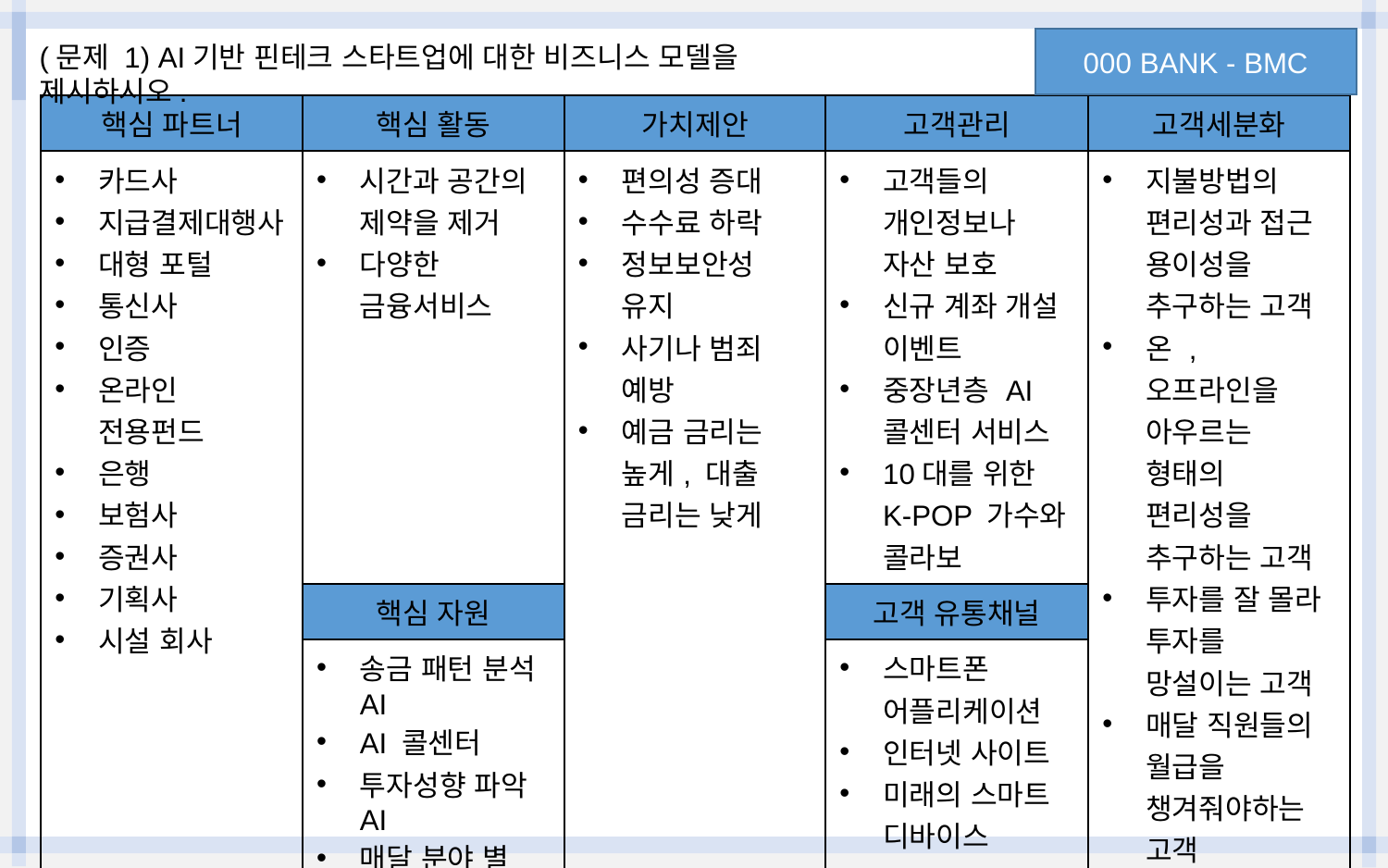

000 BANK - BMC
(문제 1) AI기반 핀테크 스타트업에 대한 비즈니스 모델을 제시하시오.
| 핵심 파트너 | 핵심 활동 | 가치제안 |  | 고객관리 | 고객세분화 |
| --- | --- | --- | --- | --- | --- |
| 카드사 지급결제대행사 대형 포털 통신사 인증 온라인 전용펀드 은행 보험사 증권사 기획사 시설 회사 | 시간과 공간의 제약을 제거 다양한 금융서비스 | 편의성 증대 수수료 하락 정보보안성 유지 사기나 범죄 예방 예금 금리는 높게, 대출 금리는 낮게 |  | 고객들의 개인정보나 자산 보호 신규 계좌 개설 이벤트 중장년층 AI 콜센터 서비스 10대를 위한 K-POP 가수와 콜라보 | 지불방법의 편리성과 접근 용이성을 추구하는 고객 온 , 오프라인을 아우르는 형태의 편리성을 추구하는 고객 투자를 잘 몰라 투자를 망설이는 고객 매달 직원들의 월급을 챙겨줘야하는 고객 매달 사용 분야 별 내역이 궁금한 고객 |
|  | 핵심 자원 |  |  | 고객 유통채널 |  |
|  | 송금 패턴 분석 AI AI 콜센터 투자성향 파악 AI 매달 분야 별 사용금액 안내 AI |  |  | 스마트폰 어플리케이션 인터넷 사이트 미래의 스마트 디바이스 |  |
| 비용구조 |  |  | 수익흐름 |  |  |
| 어플 개발 비용, 보안기술 개발 비용, 빅데이터 구축 비용, 광고비, 유지, 운영 비용 |  |  | 가입비, 이용 수수료, 중개 수수료, 광고 수익, 디지털 화폐, 오프라인 카드발급 비 |  |  |